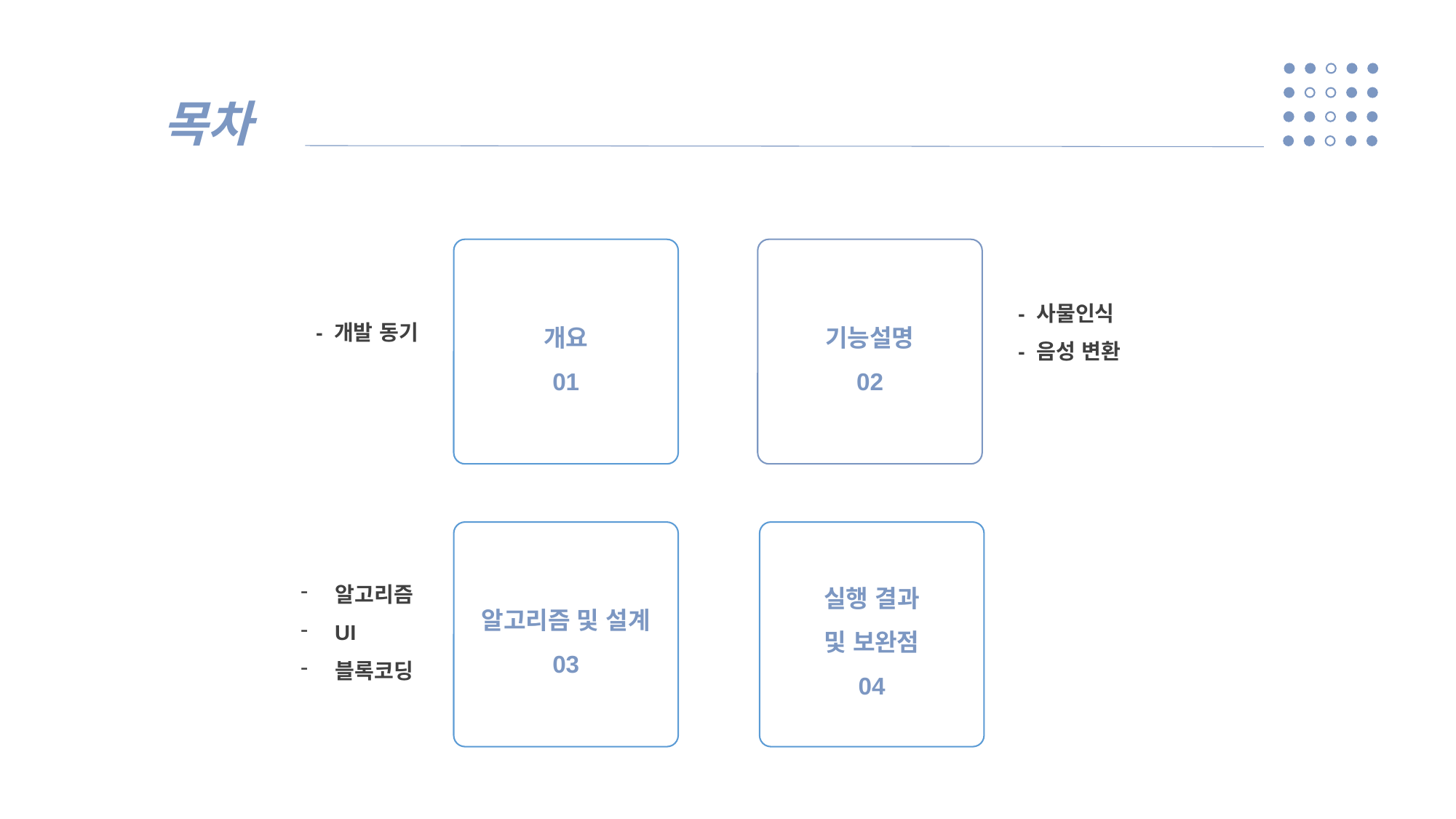

목차

기능설명
02
개요
01
- 사물인식
- 음성 변환
- 개발 동기
알고리즘 및 설계
03
실행 결과
및 보완점
04
알고리즘
UI
블록코딩